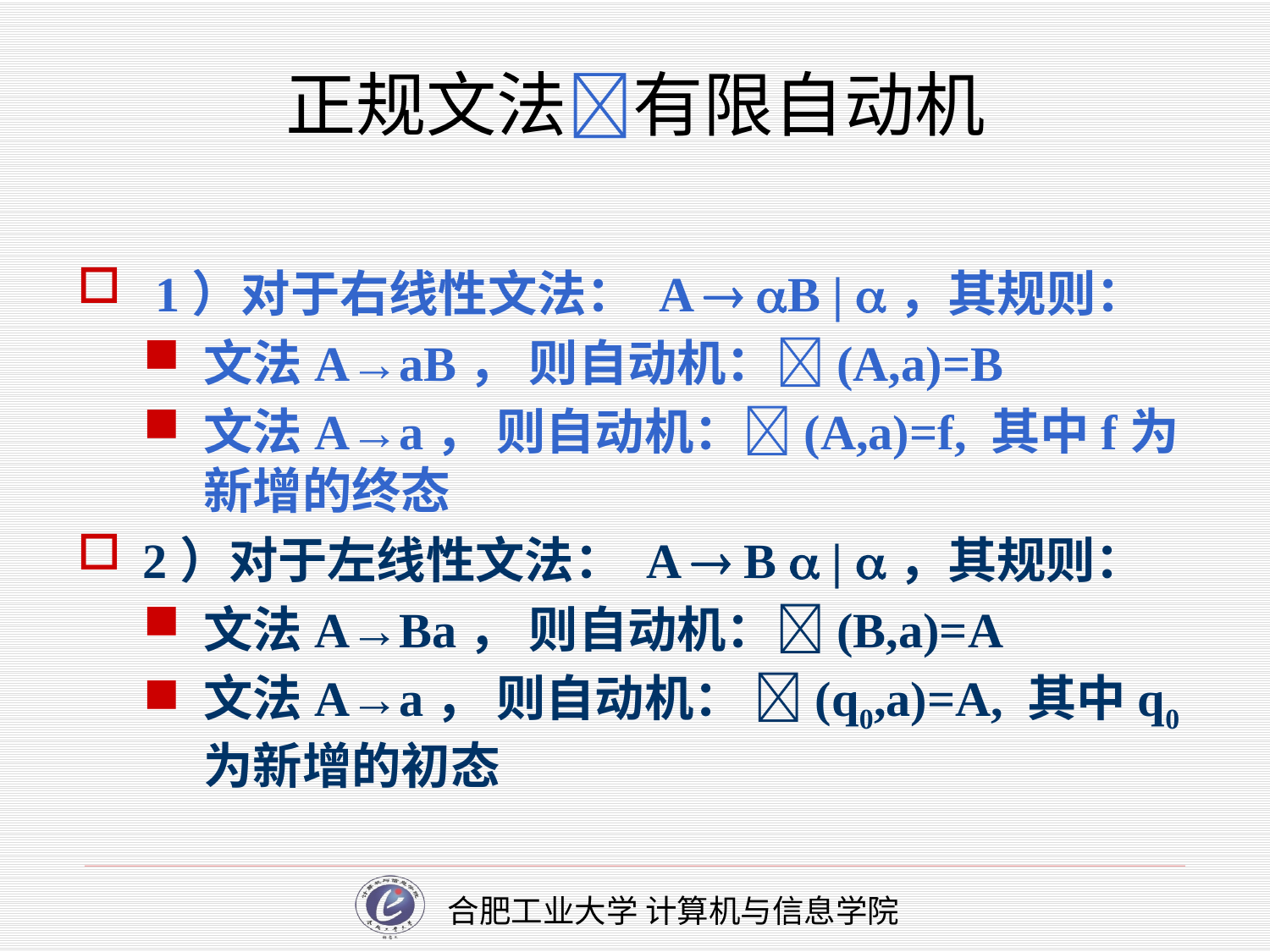

# 正规文法→有限自动机
 1）对于右线性文法： A → αB | α，其规则：
文法A→aB， 则自动机：δ(A,a)=B
文法A→a， 则自动机：δ(A,a)=f, 其中f为新增的终态
2）对于左线性文法： A → B α | α，其规则：
文法A→Ba， 则自动机：δ(B,a)=A
文法A→a， 则自动机： δ(q0,a)=A, 其中q0为新增的初态